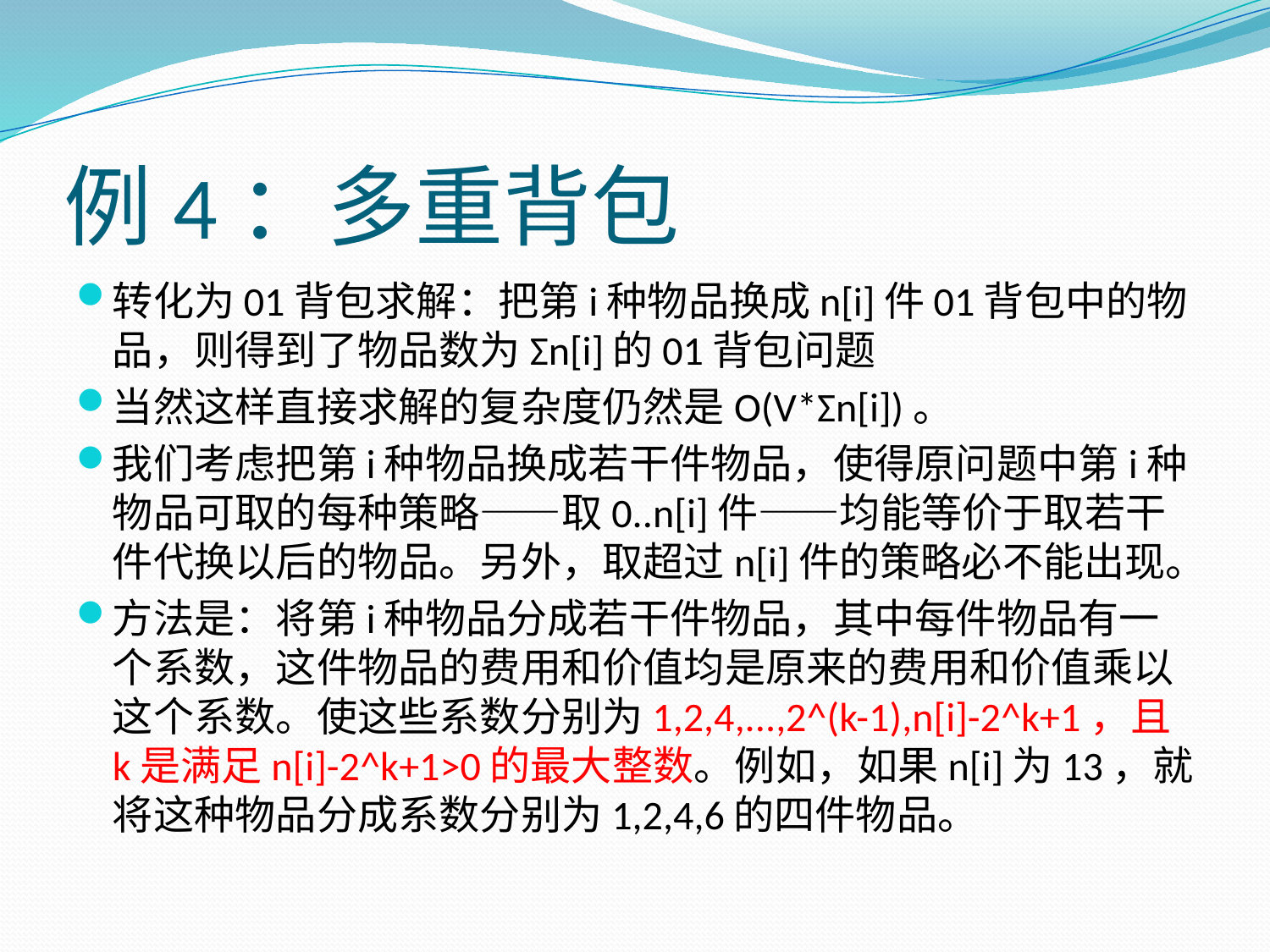

# 例4：多重背包
转化为01背包求解：把第i种物品换成n[i]件01背包中的物品，则得到了物品数为Σn[i]的01背包问题
当然这样直接求解的复杂度仍然是O(V*Σn[i])。
我们考虑把第i种物品换成若干件物品，使得原问题中第i种物品可取的每种策略——取0..n[i]件——均能等价于取若干件代换以后的物品。另外，取超过n[i]件的策略必不能出现。
方法是：将第i种物品分成若干件物品，其中每件物品有一个系数，这件物品的费用和价值均是原来的费用和价值乘以这个系数。使这些系数分别为1,2,4,...,2^(k-1),n[i]-2^k+1，且k是满足n[i]-2^k+1>0的最大整数。例如，如果n[i]为13，就将这种物品分成系数分别为1,2,4,6的四件物品。